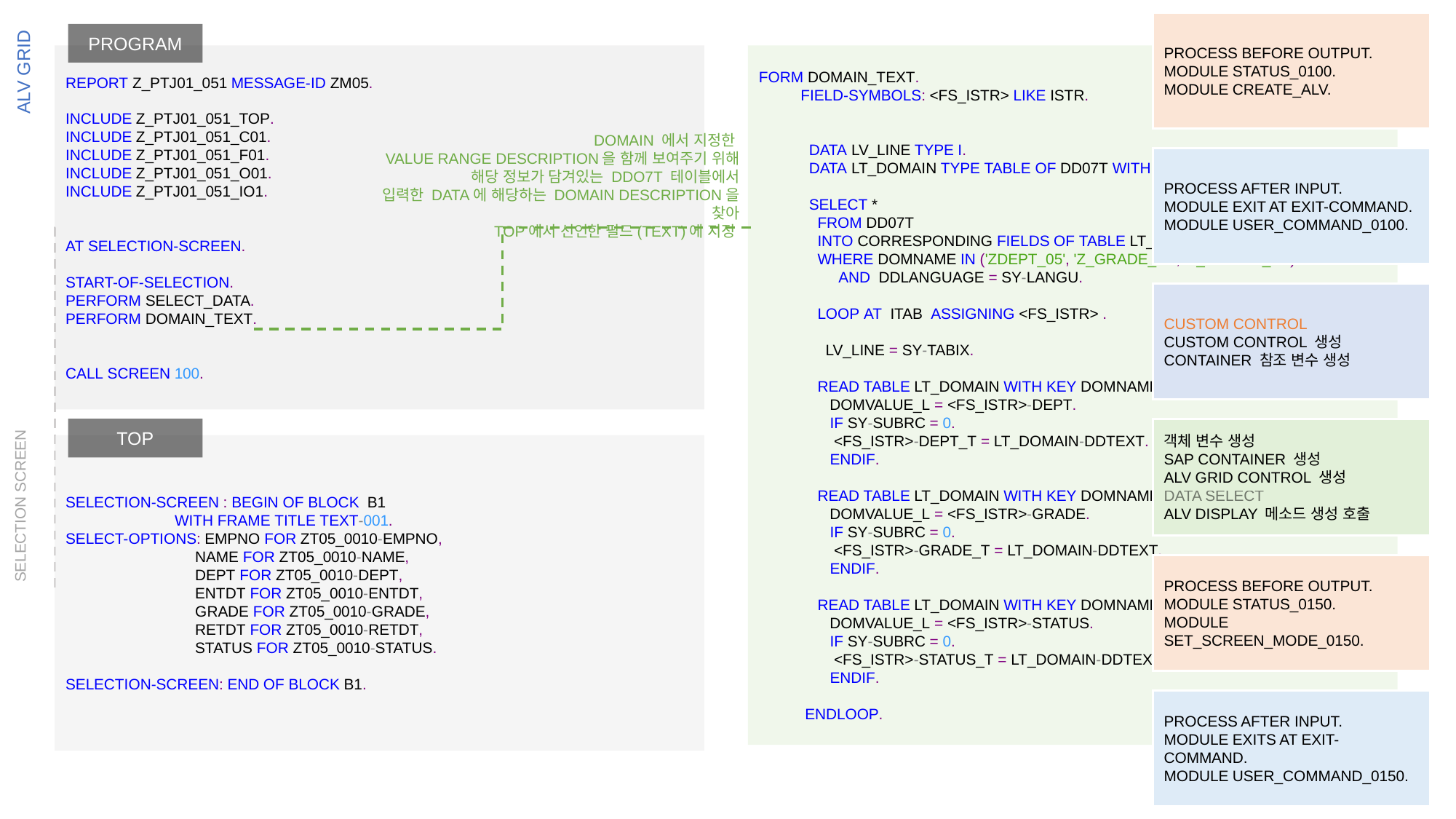

PROCESS BEFORE OUTPUT.
MODULE STATUS_0100.
MODULE CREATE_ALV.
PROCESS AFTER INPUT.
MODULE EXIT AT EXIT-COMMAND.
MODULE USER_COMMAND_0100.
CUSTOM CONTROL
CUSTOM CONTROL 생성
CONTAINER 참조 변수 생성
객체 변수 생성
SAP CONTAINER 생성
ALV GRID CONTROL 생성
DATA SELECT
ALV DISPLAY 메소드 생성 호출
PROCESS BEFORE OUTPUT.
MODULE STATUS_0150.
MODULE SET_SCREEN_MODE_0150.
PROCESS AFTER INPUT.
MODULE EXITS AT EXIT-COMMAND.
MODULE USER_COMMAND_0150.
PROGRAM
REPORT Z_PTJ01_051 MESSAGE-ID ZM05.
INCLUDE Z_PTJ01_051_TOP.
INCLUDE Z_PTJ01_051_C01.
INCLUDE Z_PTJ01_051_F01.
INCLUDE Z_PTJ01_051_O01.
INCLUDE Z_PTJ01_051_IO1.
AT SELECTION-SCREEN.
START-OF-SELECTION.
PERFORM SELECT_DATA.
PERFORM DOMAIN_TEXT.
CALL SCREEN 100.
FORM DOMAIN_TEXT.
          FIELD-SYMBOLS: <FS_ISTR> LIKE ISTR.
            DATA LV_LINE TYPE I.
            DATA LT_DOMAIN TYPE TABLE OF DD07T WITH HEADER LINE.
            SELECT *
              FROM DD07T
              INTO CORRESPONDING FIELDS OF TABLE LT_DOMAIN
              WHERE DOMNAME IN ('ZDEPT_05', 'Z_GRADE_05', 'Z_STATUS_05')
                   AND  DDLANGUAGE = SY-LANGU.
              LOOP AT  ITAB  ASSIGNING <FS_ISTR> .
                LV_LINE = SY-TABIX.
              READ TABLE LT_DOMAIN WITH KEY DOMNAME = 'ZDEPT_05'
                 DOMVALUE_L = <FS_ISTR>-DEPT.
                 IF SY-SUBRC = 0.
                  <FS_ISTR>-DEPT_T = LT_DOMAIN-DDTEXT.
                 ENDIF.
              READ TABLE LT_DOMAIN WITH KEY DOMNAME = 'Z_GRADE_05'
                 DOMVALUE_L = <FS_ISTR>-GRADE.
                 IF SY-SUBRC = 0.
                  <FS_ISTR>-GRADE_T = LT_DOMAIN-DDTEXT.
                 ENDIF.
              READ TABLE LT_DOMAIN WITH KEY DOMNAME = 'Z_STATUS_05'
                 DOMVALUE_L = <FS_ISTR>-STATUS.
                 IF SY-SUBRC = 0.
                  <FS_ISTR>-STATUS_T = LT_DOMAIN-DDTEXT.
                 ENDIF.
           ENDLOOP.
ALV GRID
DOMAIN 에서 지정한
VALUE RANGE DESCRIPTION을 함께 보여주기 위해
해당 정보가 담겨있는 DDO7T 테이블에서
입력한 DATA에 해당하는 DOMAIN DESCRIPTION을 찾아
TOP에서 선언한 필드(TEXT)에 지정
SELECTION SCREEN
TOP
SELECTION-SCREEN : BEGIN OF BLOCK  B1
	WITH FRAME TITLE TEXT-001.
SELECT-OPTIONS: EMPNO FOR ZT05_0010-EMPNO,
                               NAME FOR ZT05_0010-NAME,
                               DEPT FOR ZT05_0010-DEPT,
                               ENTDT FOR ZT05_0010-ENTDT,
                               GRADE FOR ZT05_0010-GRADE,
                               RETDT FOR ZT05_0010-RETDT,
                               STATUS FOR ZT05_0010-STATUS.
SELECTION-SCREEN: END OF BLOCK B1.